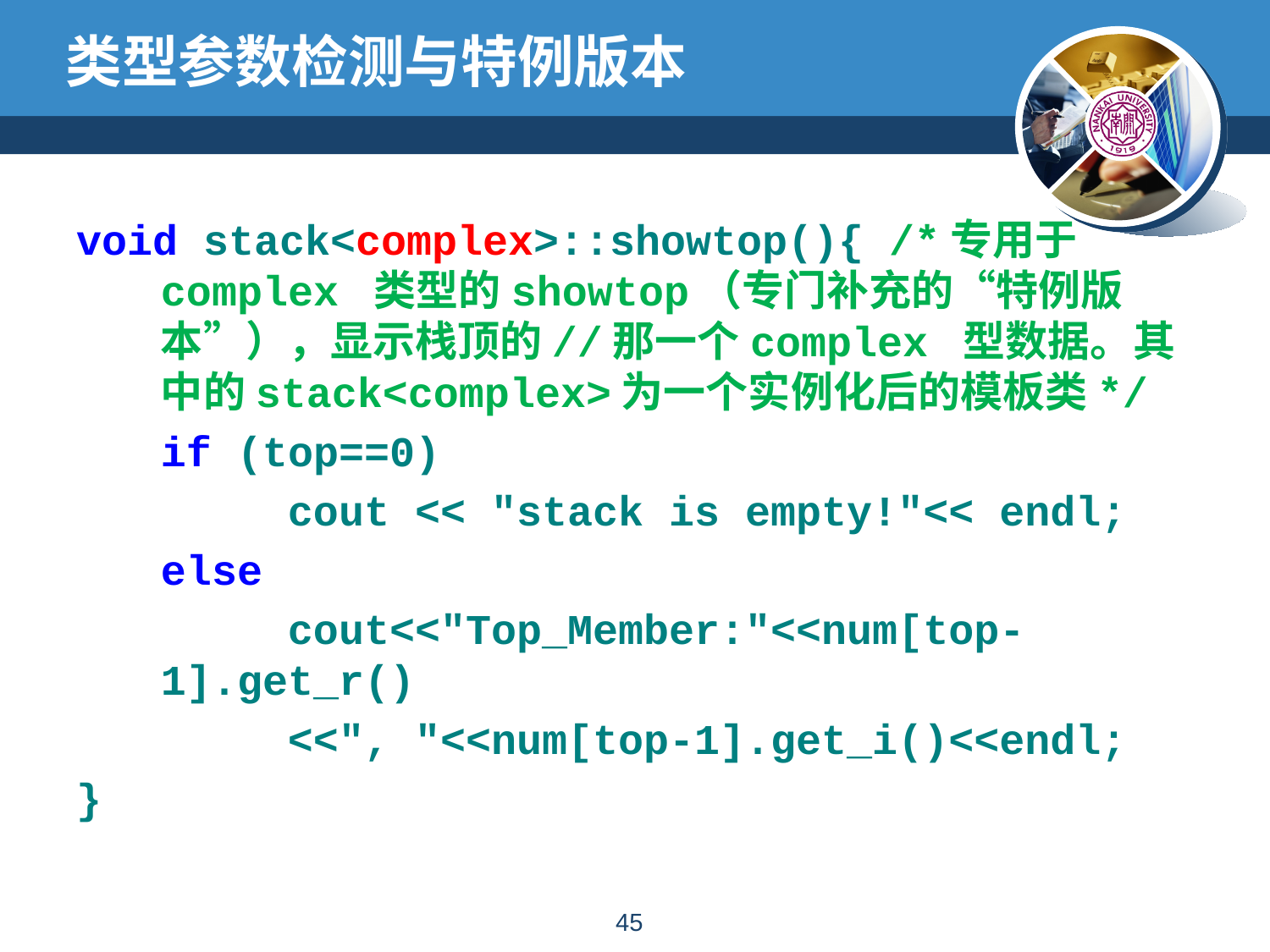

# 类型参数检测与特例版本
void stack<complex>::showtop(){ /*专用于complex 类型的showtop（专门补充的“特例版本”），显示栈顶的//那一个complex 型数据。其中的stack<complex>为一个实例化后的模板类*/
	if (top==0)
		cout << "stack is empty!"<< endl;
	else
		cout<<"Top_Member:"<<num[top-1].get_r()
		<<", "<<num[top-1].get_i()<<endl;
}

45